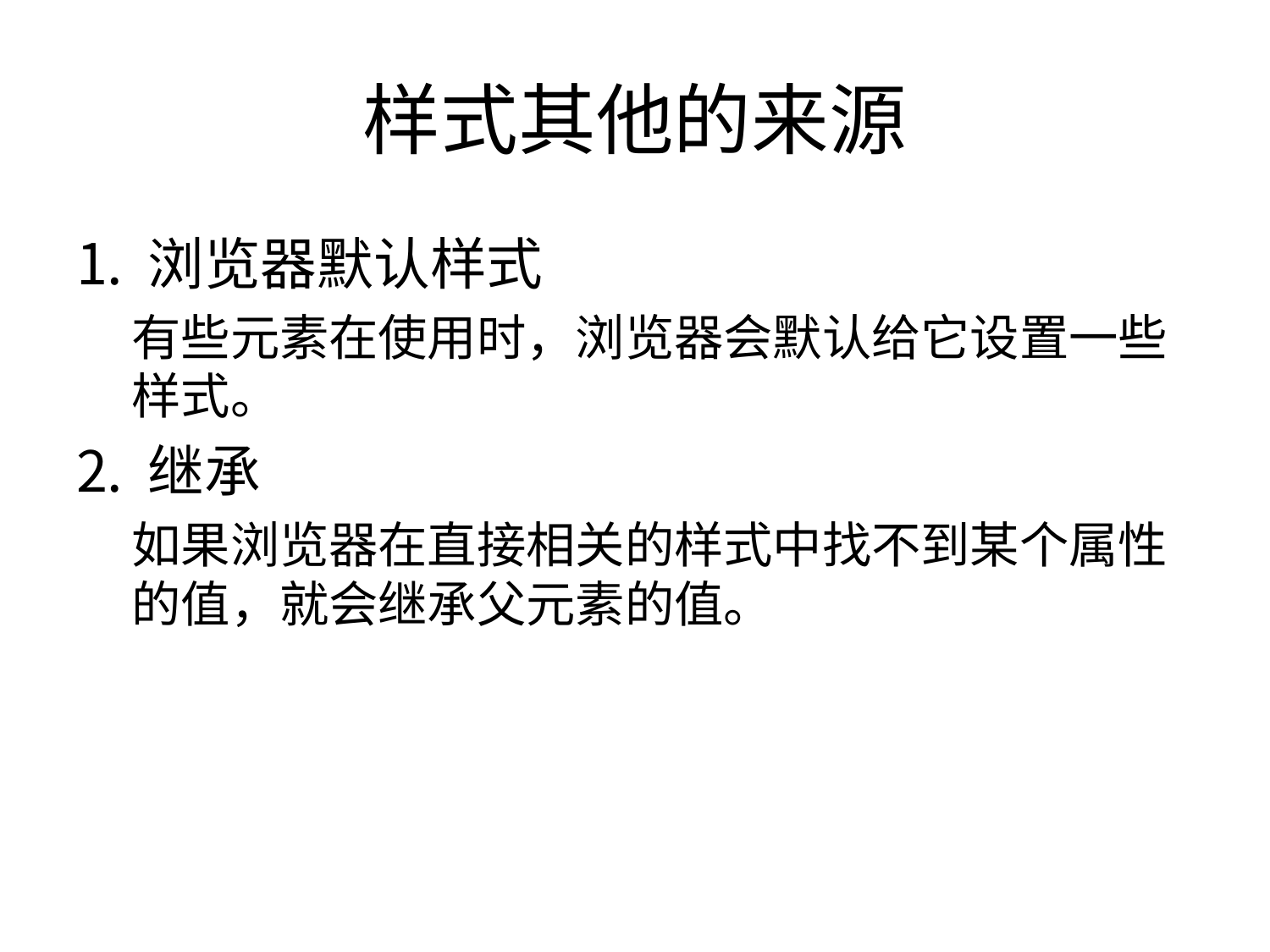

# 样式其他的来源
浏览器默认样式
有些元素在使用时，浏览器会默认给它设置一些样式。
继承
如果浏览器在直接相关的样式中找不到某个属性的值，就会继承父元素的值。